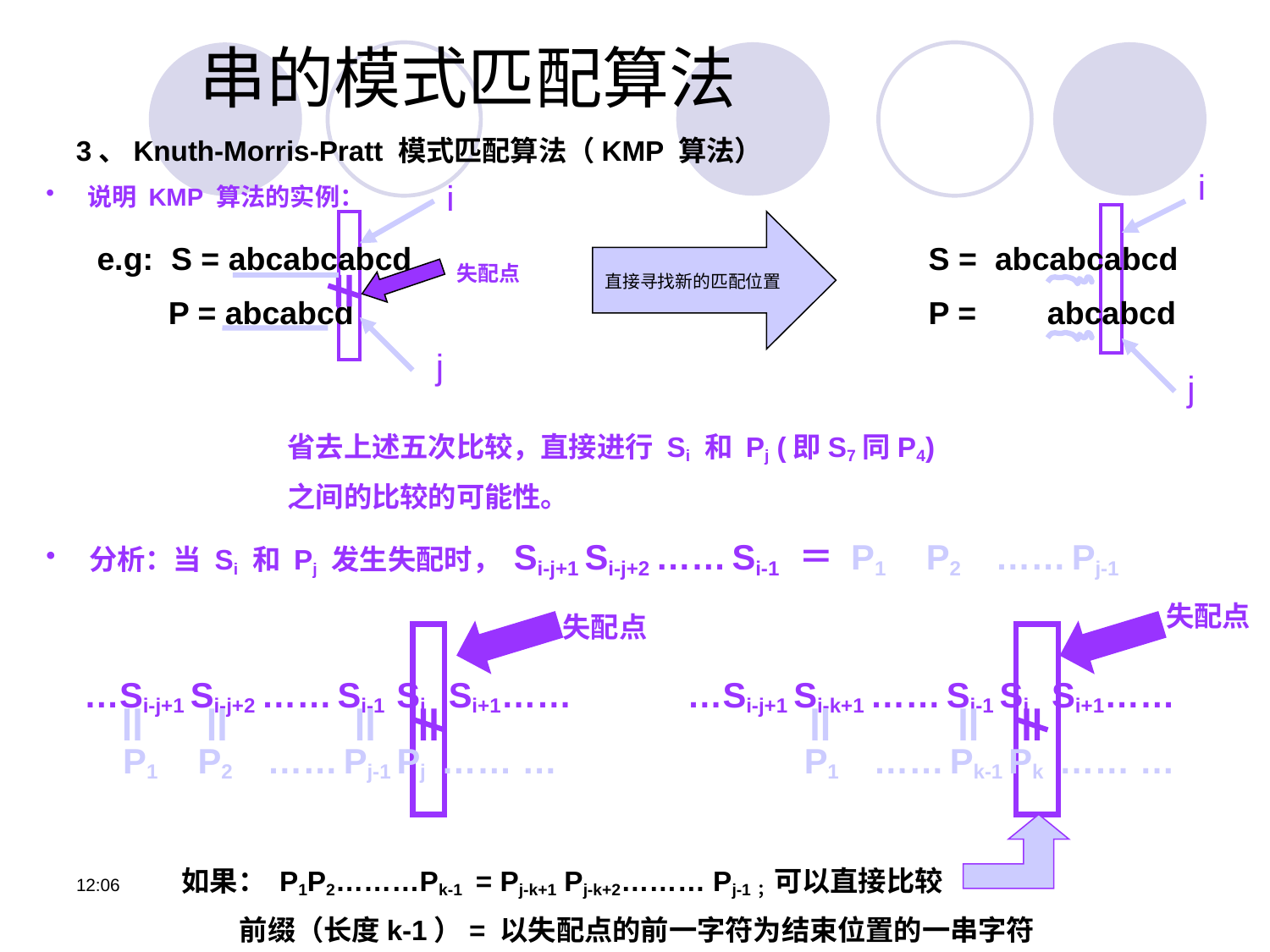

# 串的模式匹配算法
3、Knuth-Morris-Pratt 模式匹配算法（KMP 算法）
i

j
i
 说明 KMP 算法的实例：

直接寻找新的匹配位置
e.g:  S = abcabcabcd
        P = abcabcd

         S =  abcabcabcd
         P =        abcabcd

失配点

j
省去上述五次比较，直接进行 Si 和 Pj (即S7同P4)
之间的比较的可能性。
 分析：当 Si 和 Pj 发生失配时， Si-j+1 Si-j+2 …… Si-1  ＝ P1       P2      …… Pj-1

失配点
失配点

   …Si-j+1 Si-j+2 …… Si-1  Si    Si+1……
       P1       P2      …… Pj-1 Pj  …… …
   …Si-j+1 Si-k+1 …… Si-1 Si    Si+1……
               P1      …… Pk-1 Pk  …… …

如果： P1P2………Pk-1   = Pj-k+1 Pj-k+2……… Pj-1；可以直接比较
        前缀（长度k-1）= 以失配点的前一字符为结束位置的一串字符
12:06